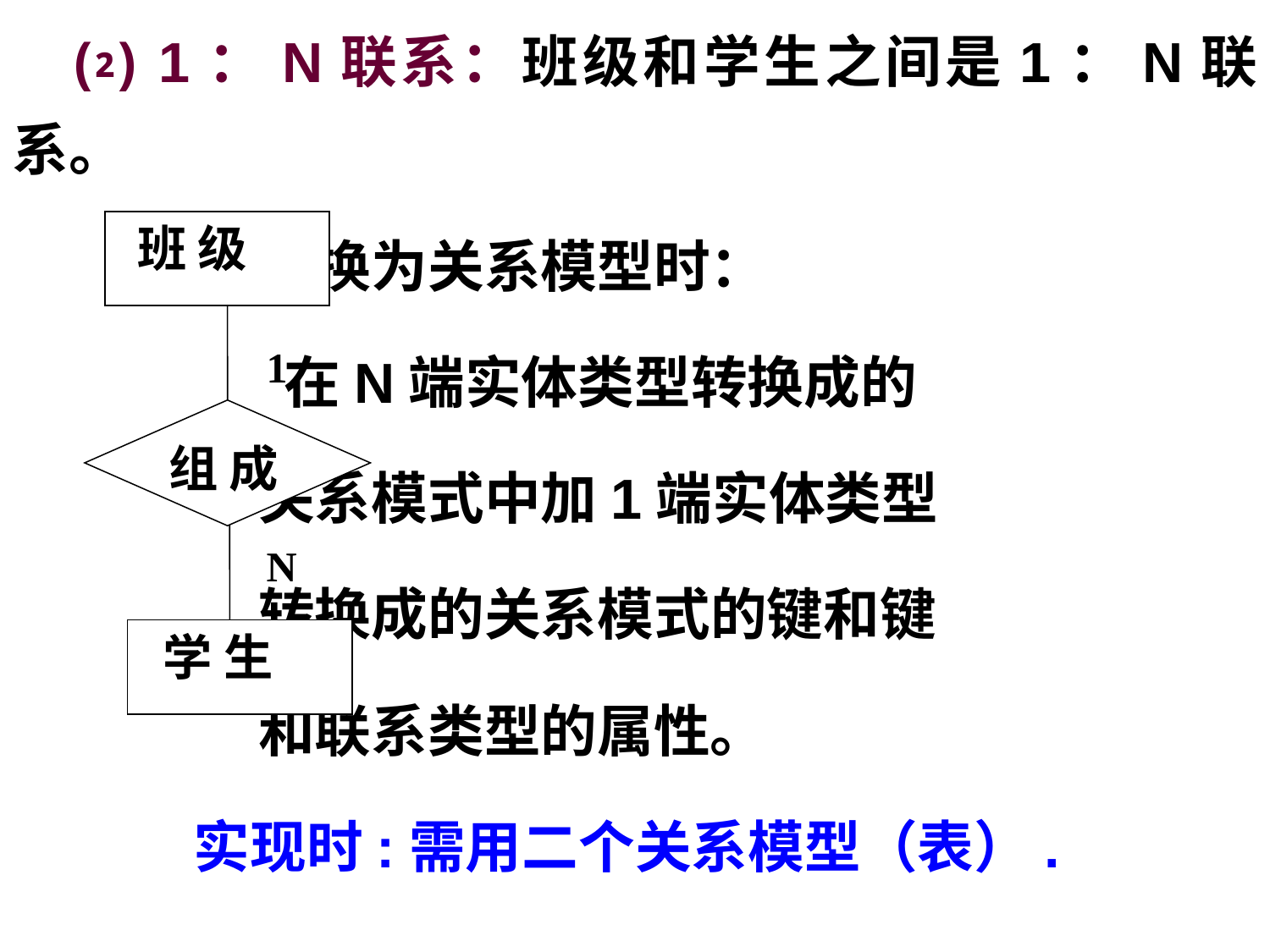

⑵ 1：N联系：班级和学生之间是1：N联系。
                  转换为关系模型时：
                    在N端实体类型转换成的
                  关系模式中加1端实体类型
                  转换成的关系模式的键和键
                  和联系类型的属性。
             实现时:需用二个关系模型（表）.
 班 级

组 成

 学 生
1
N